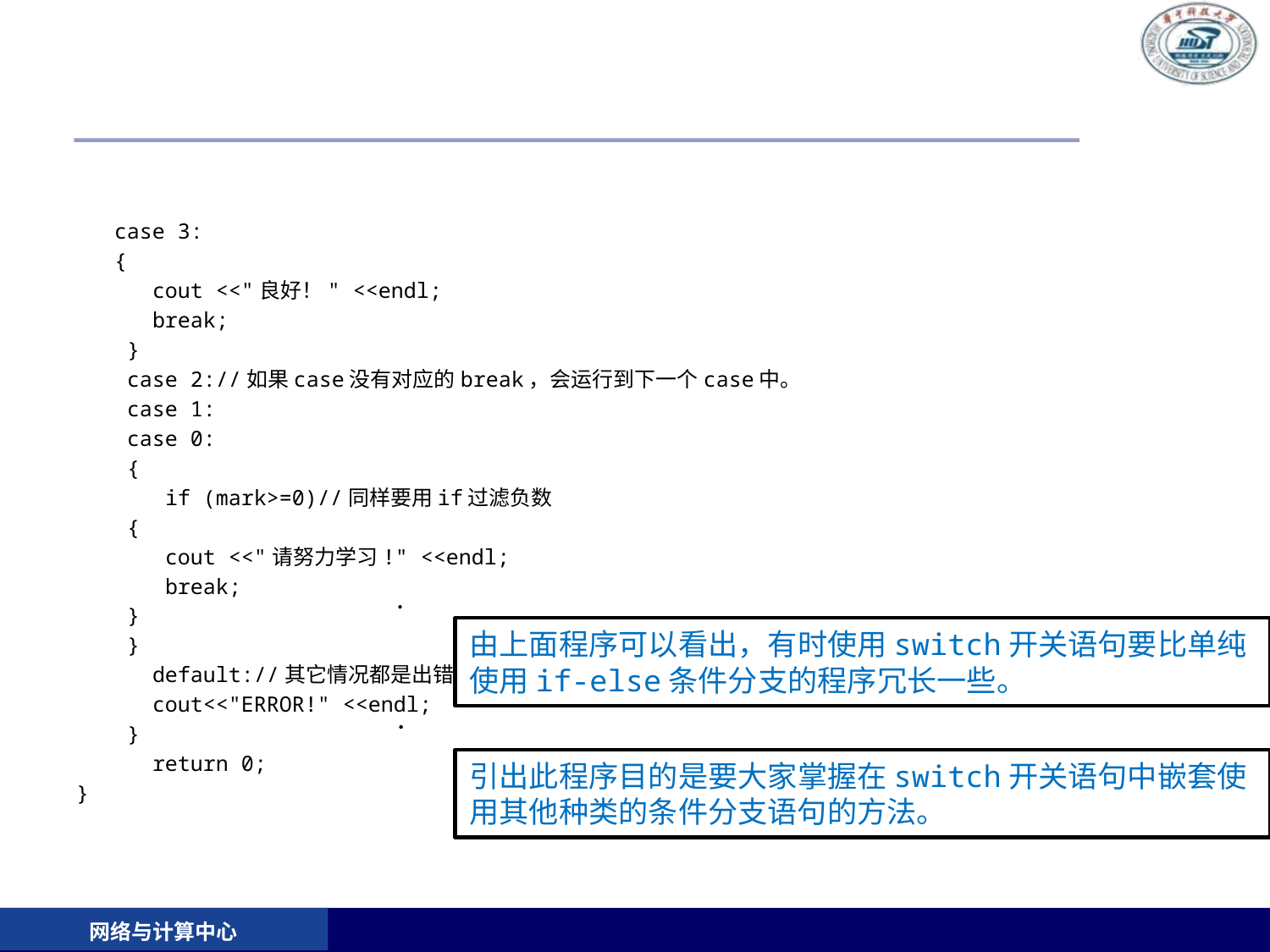

#
   case 3:
   {
      cout <<"良好！" <<endl;
      break;
    }
    case 2://如果case没有对应的break，会运行到下一个case中。
    case 1:
    case 0:
    {
       if (mark>=0)//同样要用if过滤负数
    {
       cout <<"请努力学习!" <<endl;
       break;
    }
    }
      default://其它情况都是出错
      cout<<"ERROR!" <<endl;
    }
      return 0;
}

引出此程序目的是要大家掌握在switch开关语句中嵌套使用其他种类的条件分支语句的方法。
网络与计算中心